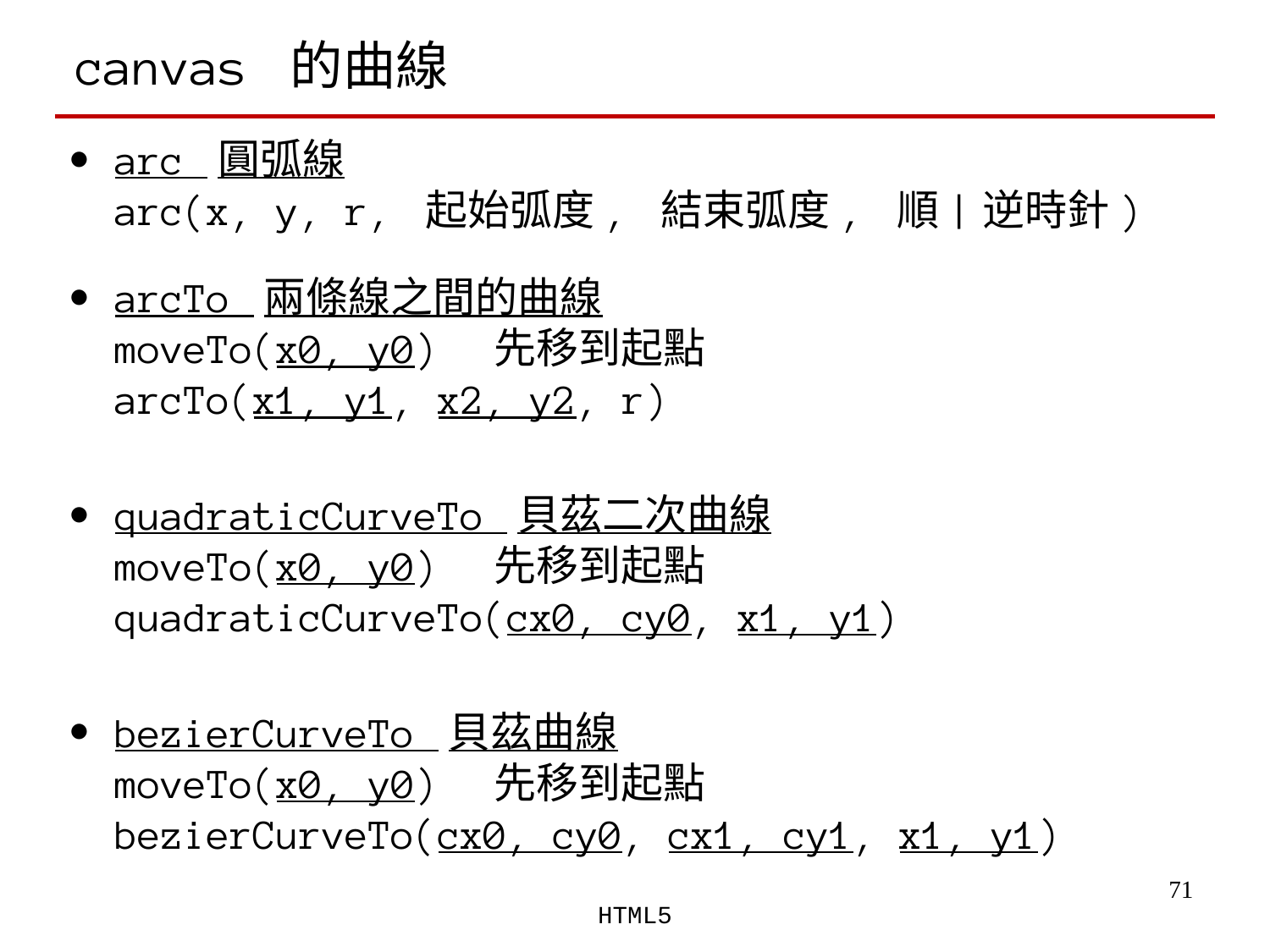

# canvas 的曲線
arc 圓弧線
arc(x, y, r, 起始弧度, 結束弧度, 順|逆時針)
arcTo 兩條線之間的曲線
moveTo(x0, y0)  先移到起點
arcTo(x1, y1, x2, y2, r)

quadraticCurveTo 貝茲二次曲線
moveTo(x0, y0)  先移到起點
quadraticCurveTo(cx0, cy0, x1, y1)

bezierCurveTo 貝茲曲線
moveTo(x0, y0)  先移到起點
bezierCurveTo(cx0, cy0, cx1, cy1, x1, y1)

71
HTML5